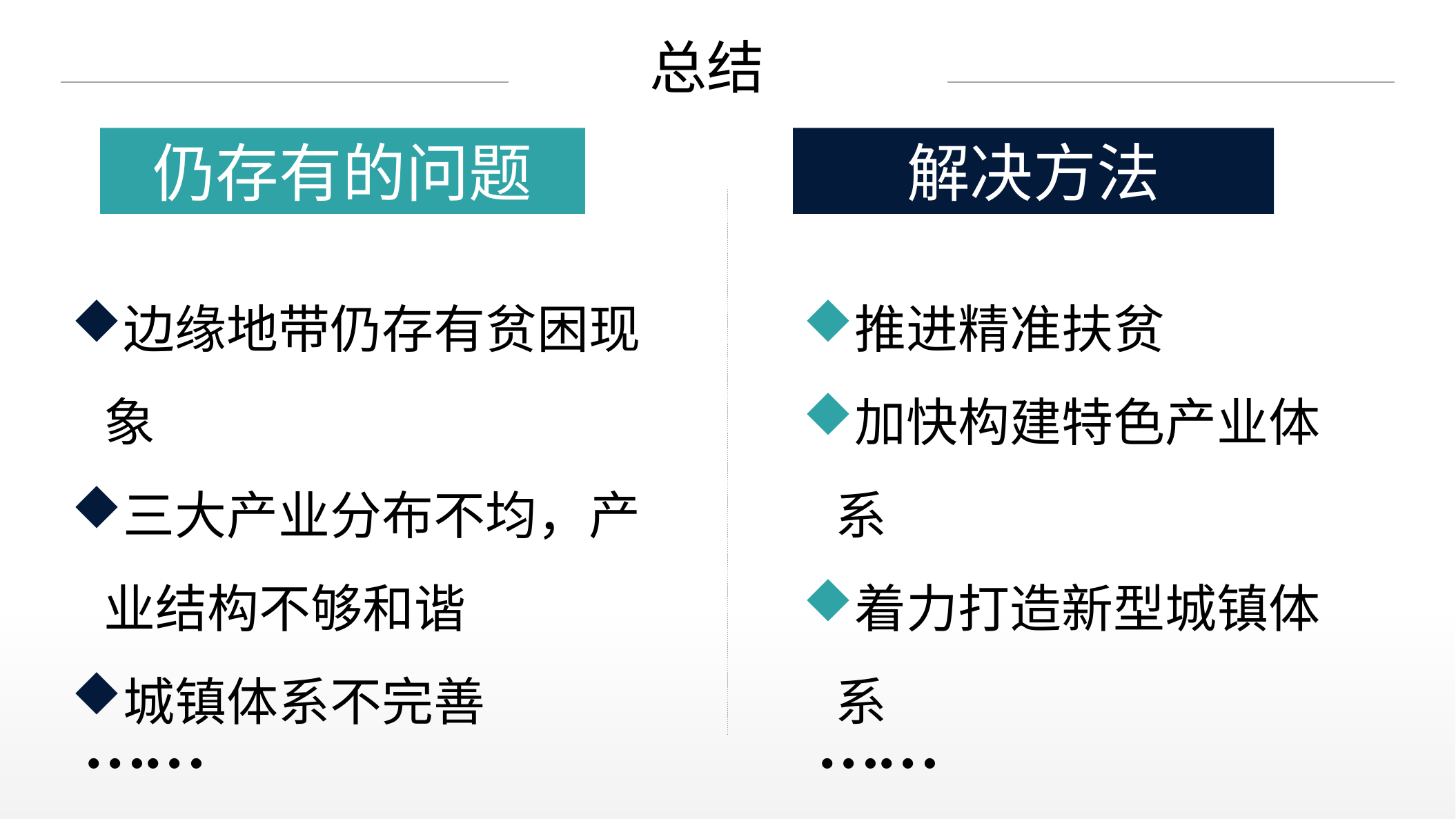

总结
仍存有的问题
解决方法
边缘地带仍存有贫困现象
三大产业分布不均，产业结构不够和谐
城镇体系不完善

推进精准扶贫
加快构建特色产业体系
着力打造新型城镇体系
……
……